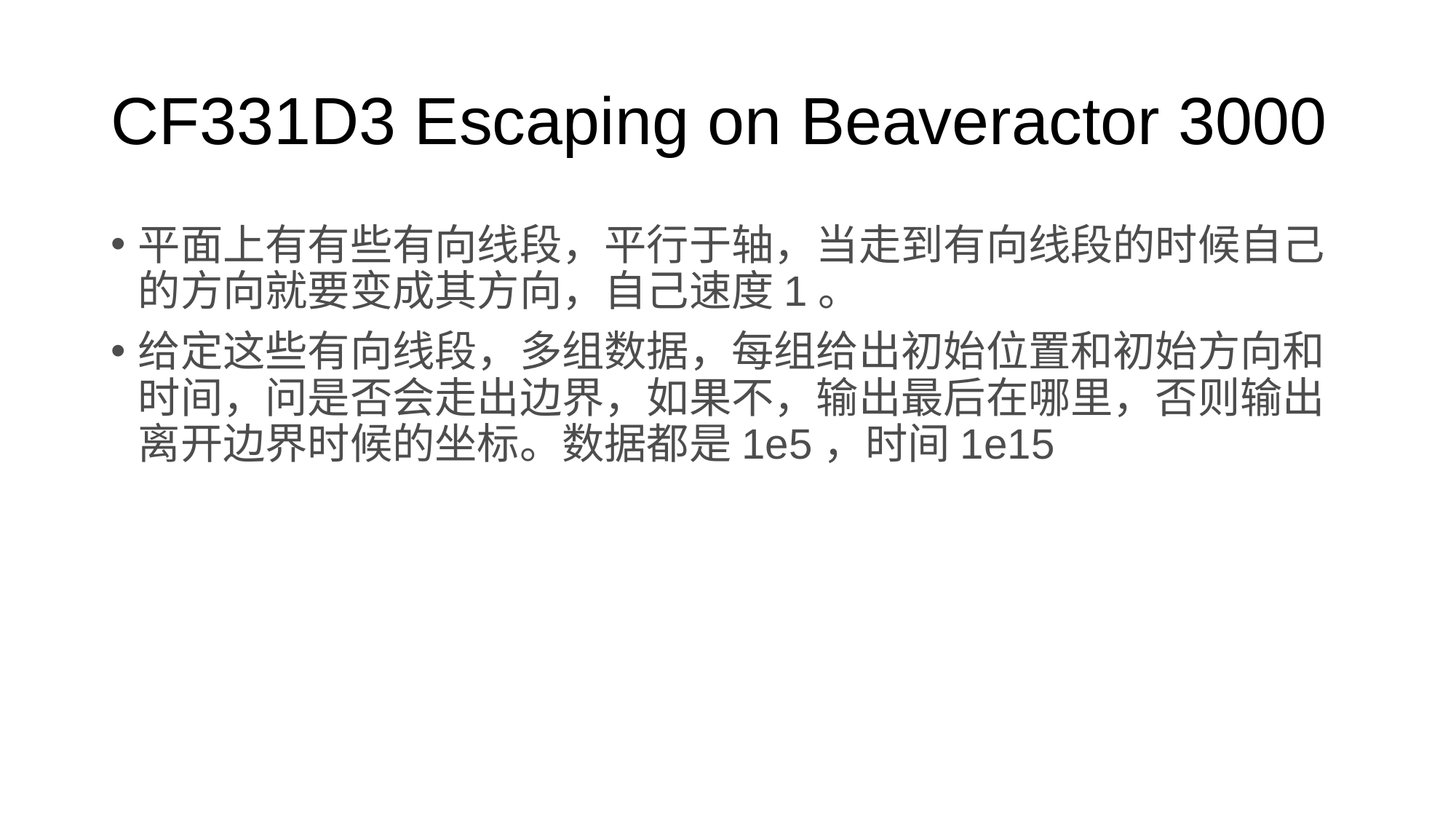

# CF331D3 Escaping on Beaveractor 3000
平面上有有些有向线段，平行于轴，当走到有向线段的时候自己的方向就要变成其方向，自己速度1。
给定这些有向线段，多组数据，每组给出初始位置和初始方向和时间，问是否会走出边界，如果不，输出最后在哪里，否则输出离开边界时候的坐标。数据都是1e5，时间1e15